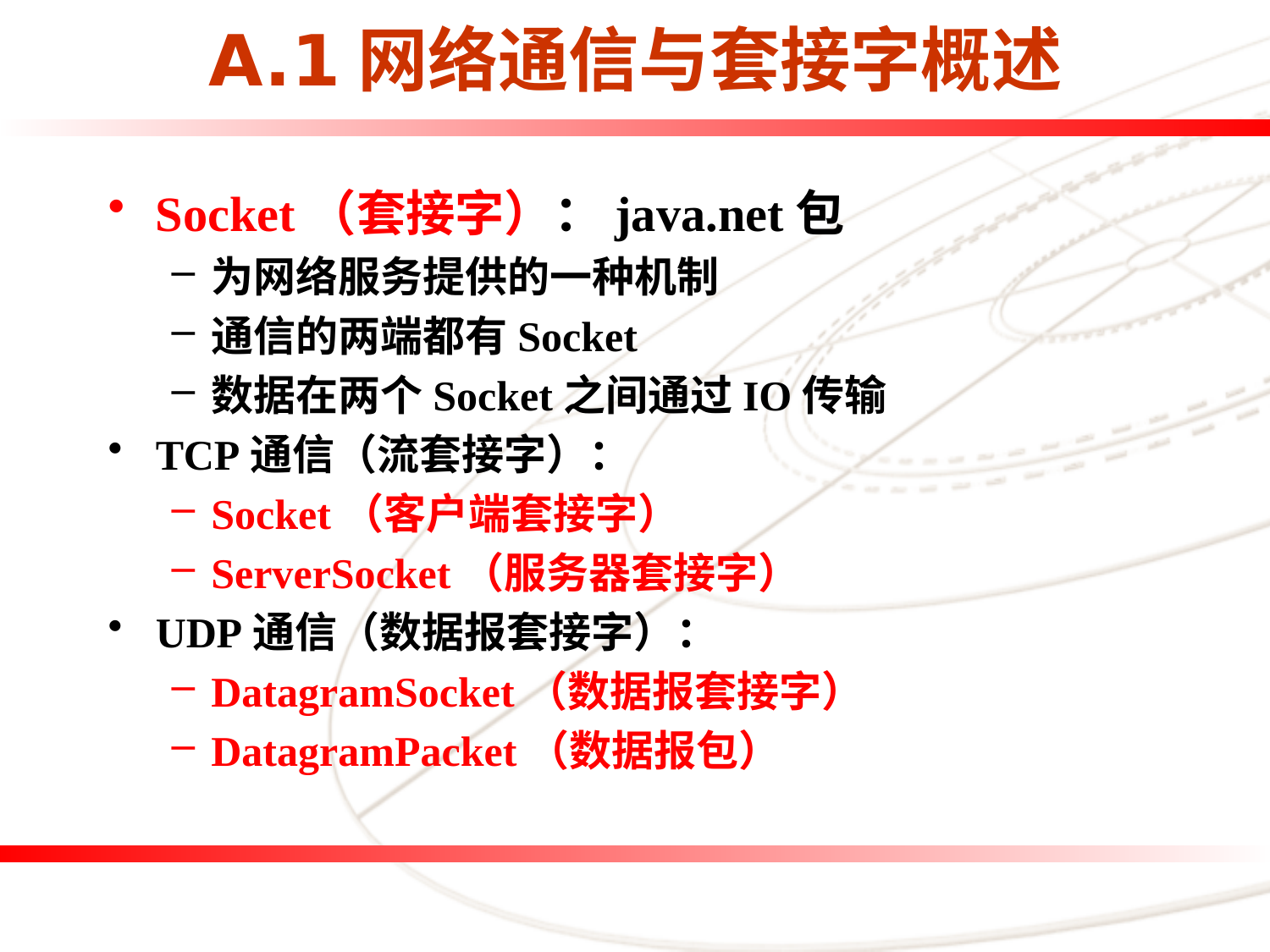

# A.1网络通信与套接字概述
Socket（套接字）：java.net包
为网络服务提供的一种机制
通信的两端都有Socket
数据在两个Socket之间通过IO传输
TCP通信（流套接字）：
Socket（客户端套接字）
ServerSocket（服务器套接字）
UDP通信（数据报套接字）：
DatagramSocket（数据报套接字）
DatagramPacket（数据报包）